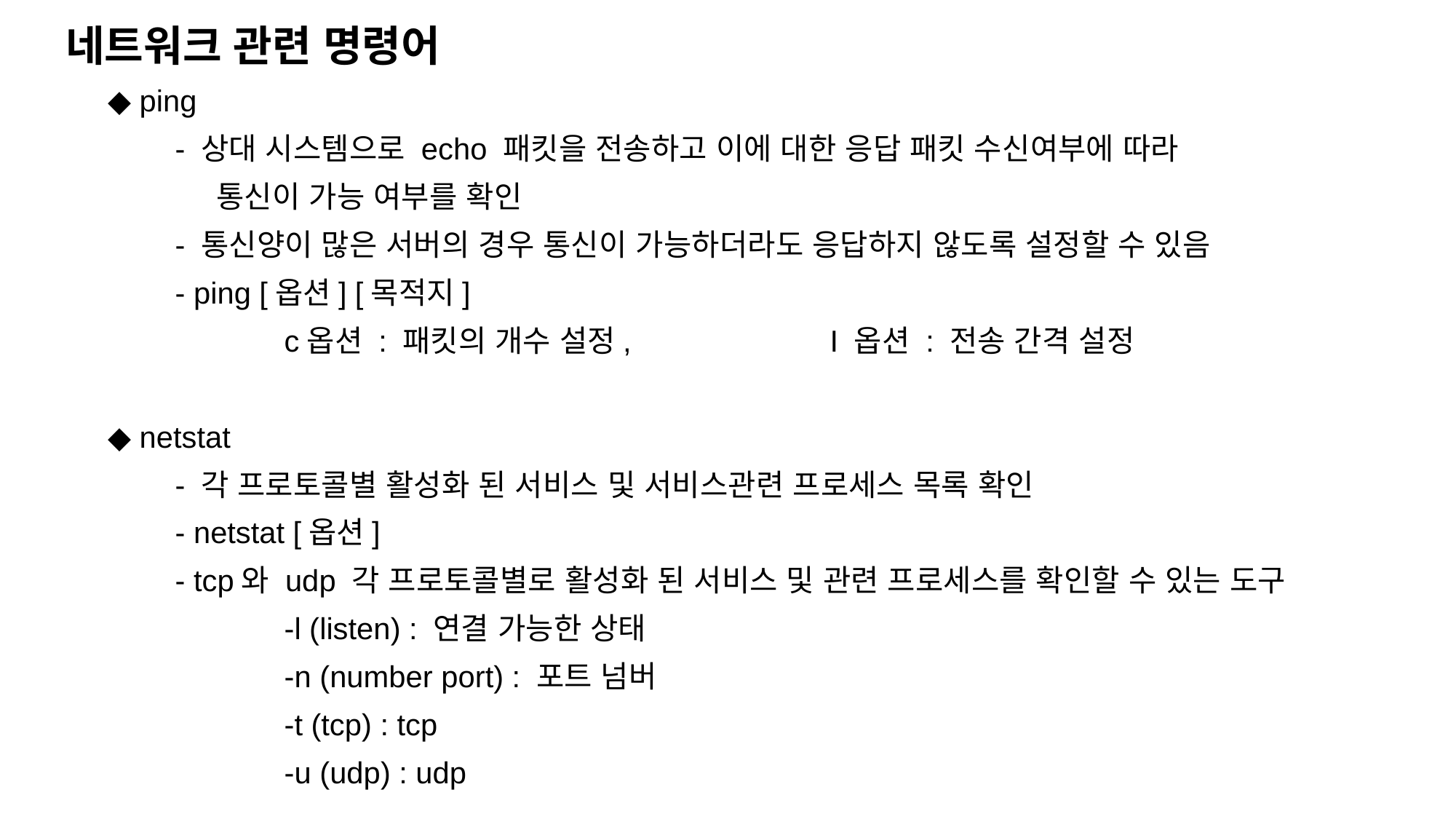

네트워크 관련 명령어
     ◆ ping
	- 상대 시스템으로 echo 패킷을 전송하고 이에 대한 응답 패킷 수신여부에 따라
	    통신이 가능 여부를 확인
	- 통신양이 많은 서버의 경우 통신이 가능하더라도 응답하지 않도록 설정할 수 있음
	- ping [옵션] [목적지]
		c옵션 : 패킷의 개수 설정,		I 옵션 : 전송 간격 설정

     ◆ netstat
	- 각 프로토콜별 활성화 된 서비스 및 서비스관련 프로세스 목록 확인
	- netstat [옵션]
	- tcp와 udp 각 프로토콜별로 활성화 된 서비스 및 관련 프로세스를 확인할 수 있는 도구
		-l (listen) : 연결 가능한 상태
		-n (number port) : 포트 넘버
		-t (tcp) : tcp
		-u (udp) : udp